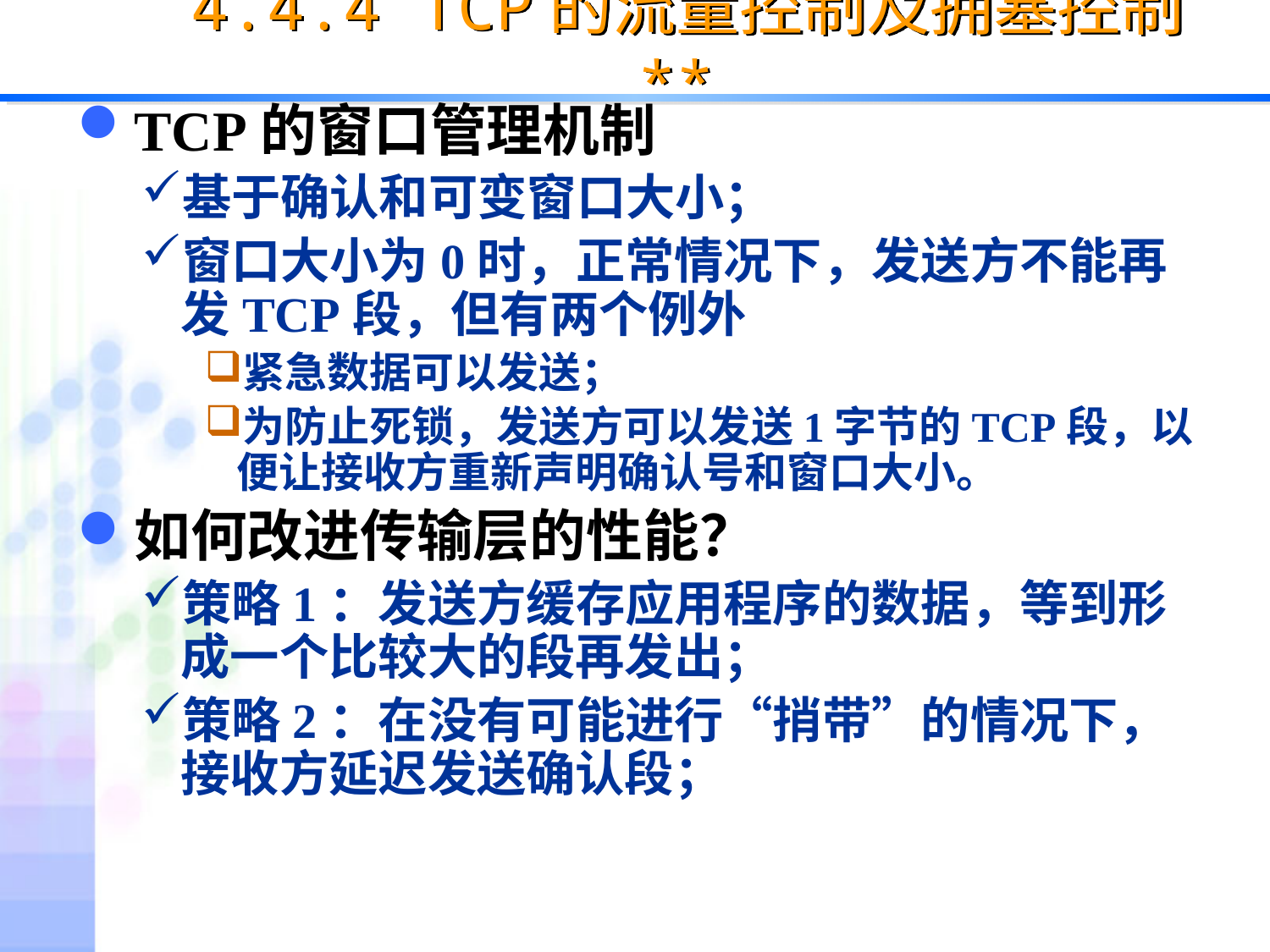

# 4.4.4 TCP的流量控制及拥塞控制**
TCP的窗口管理机制
基于确认和可变窗口大小；
窗口大小为0时，正常情况下，发送方不能再发TCP段，但有两个例外
紧急数据可以发送；
为防止死锁，发送方可以发送1字节的TCP段，以便让接收方重新声明确认号和窗口大小。
如何改进传输层的性能？
策略1：发送方缓存应用程序的数据，等到形成一个比较大的段再发出；
策略2：在没有可能进行“捎带”的情况下，接收方延迟发送确认段；